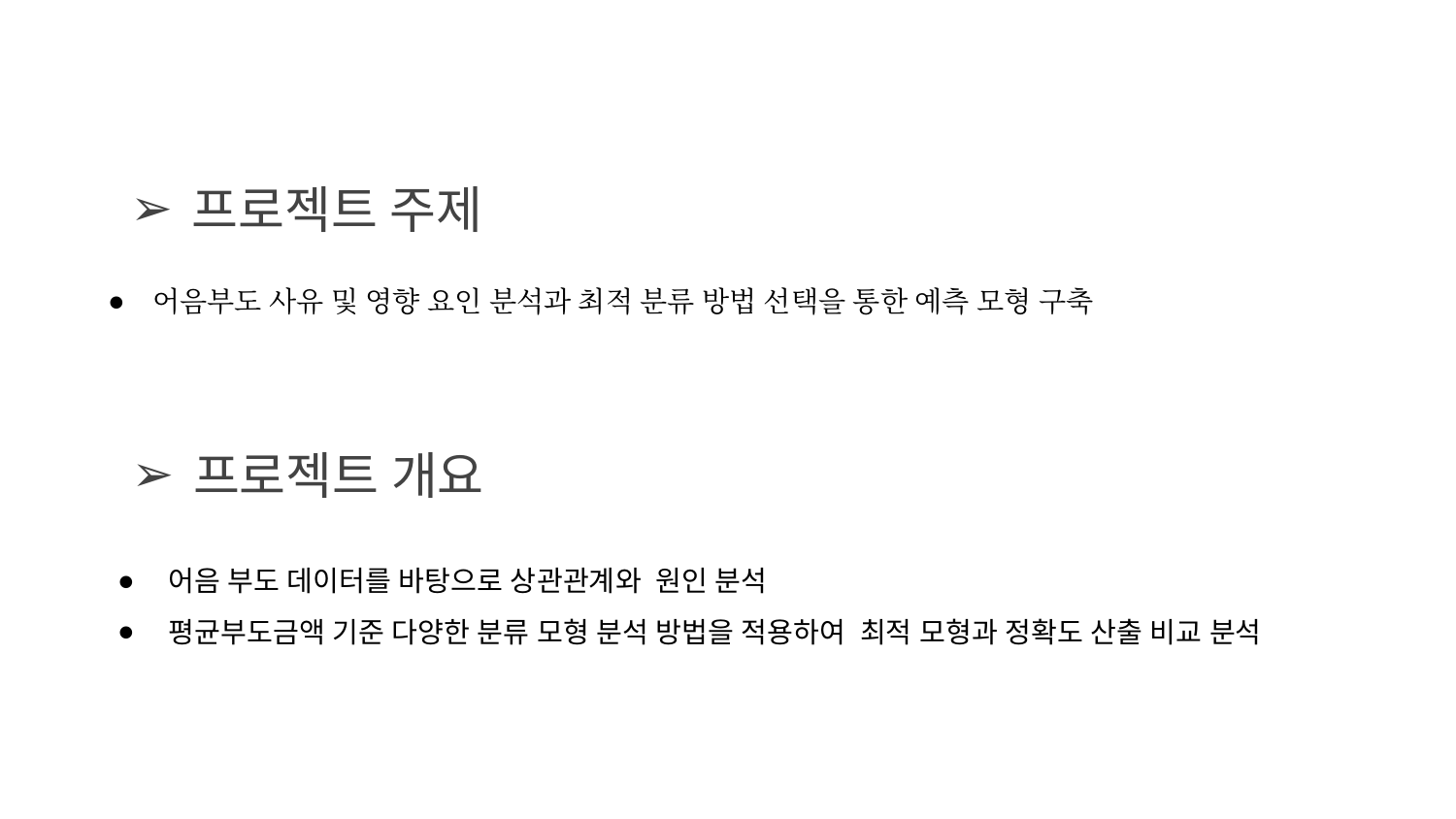

# 프로젝트 주제
어음부도 사유 및 영향 요인 분석과 최적 분류 방법 선택을 통한 예측 모형 구축
프로젝트 개요
어음 부도 데이터를 바탕으로 상관관계와  원인 분석
평균부도금액 기준 다양한 분류 모형 분석 방법을 적용하여  최적 모형과 정확도 산출 비교 분석